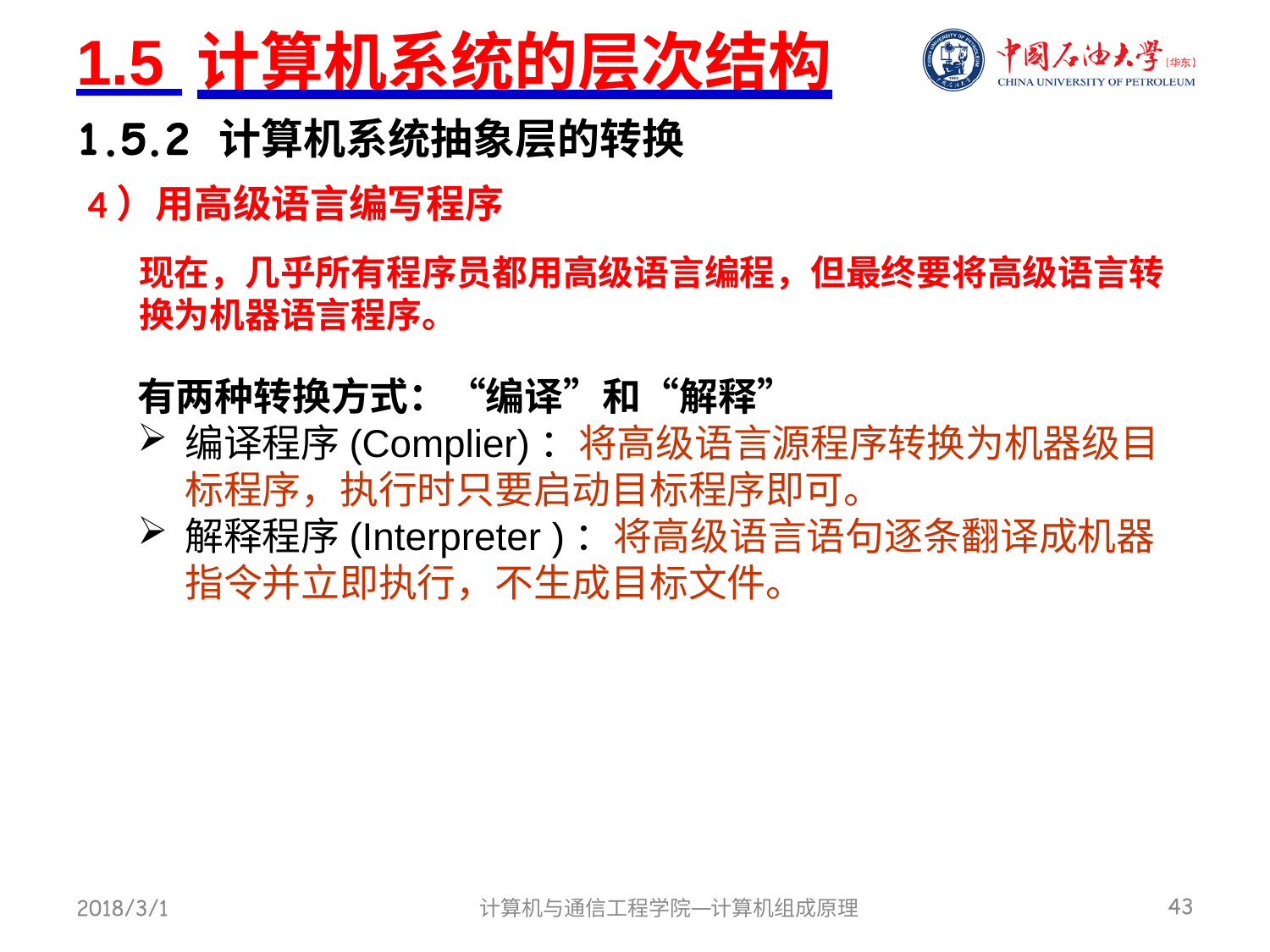

# 1.5 计算机系统的层次结构
1.5.2 计算机系统抽象层的转换

4）用高级语言编写程序
现在，几乎所有程序员都用高级语言编程，但最终要将高级语言转换为机器语言程序。
有两种转换方式：“编译”和“解释”
编译程序(Complier)：将高级语言源程序转换为机器级目标程序，执行时只要启动目标程序即可。
解释程序(Interpreter )：将高级语言语句逐条翻译成机器指令并立即执行，不生成目标文件。
2018/3/1
计算机与通信工程学院—计算机组成原理
43